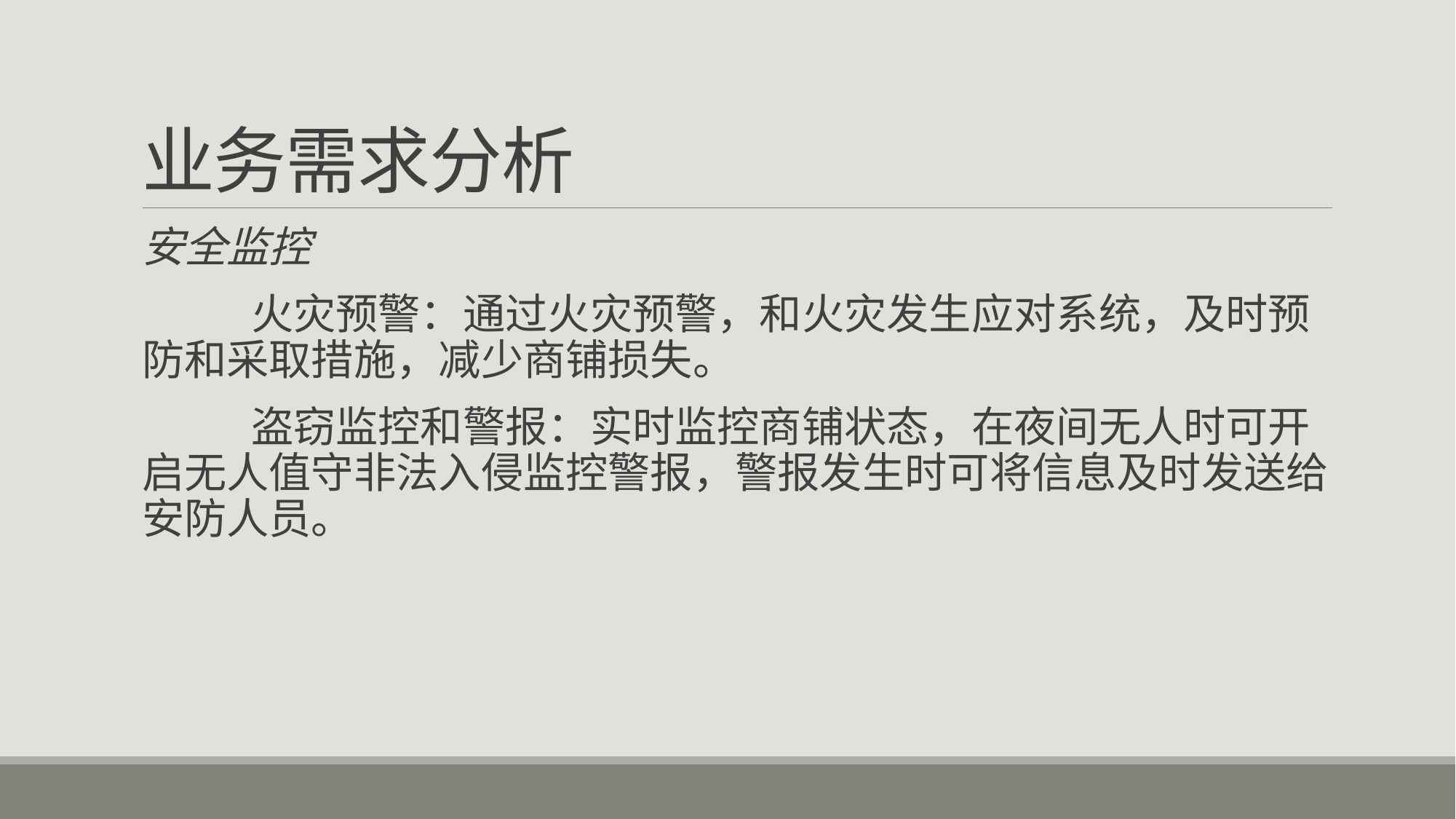

# 业务需求分析
安全监控
	火灾预警：通过火灾预警，和火灾发生应对系统，及时预防和采取措施，减少商铺损失。
	盗窃监控和警报：实时监控商铺状态，在夜间无人时可开启无人值守非法入侵监控警报，警报发生时可将信息及时发送给安防人员。